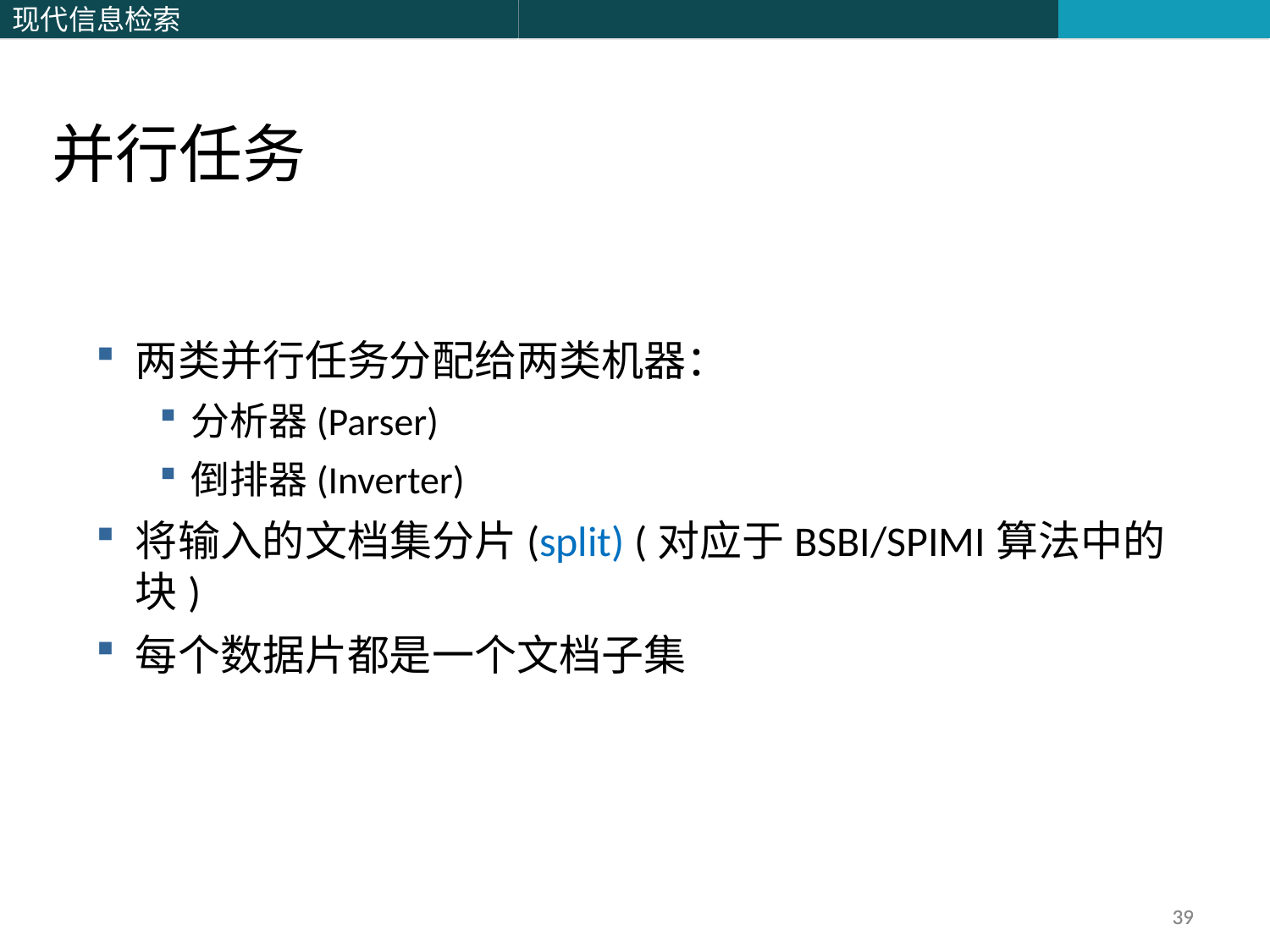

并行任务
两类并行任务分配给两类机器：
分析器(Parser)
倒排器(Inverter)
将输入的文档集分片(split) (对应于BSBI/SPIMI算法中的块)
每个数据片都是一个文档子集
39
39